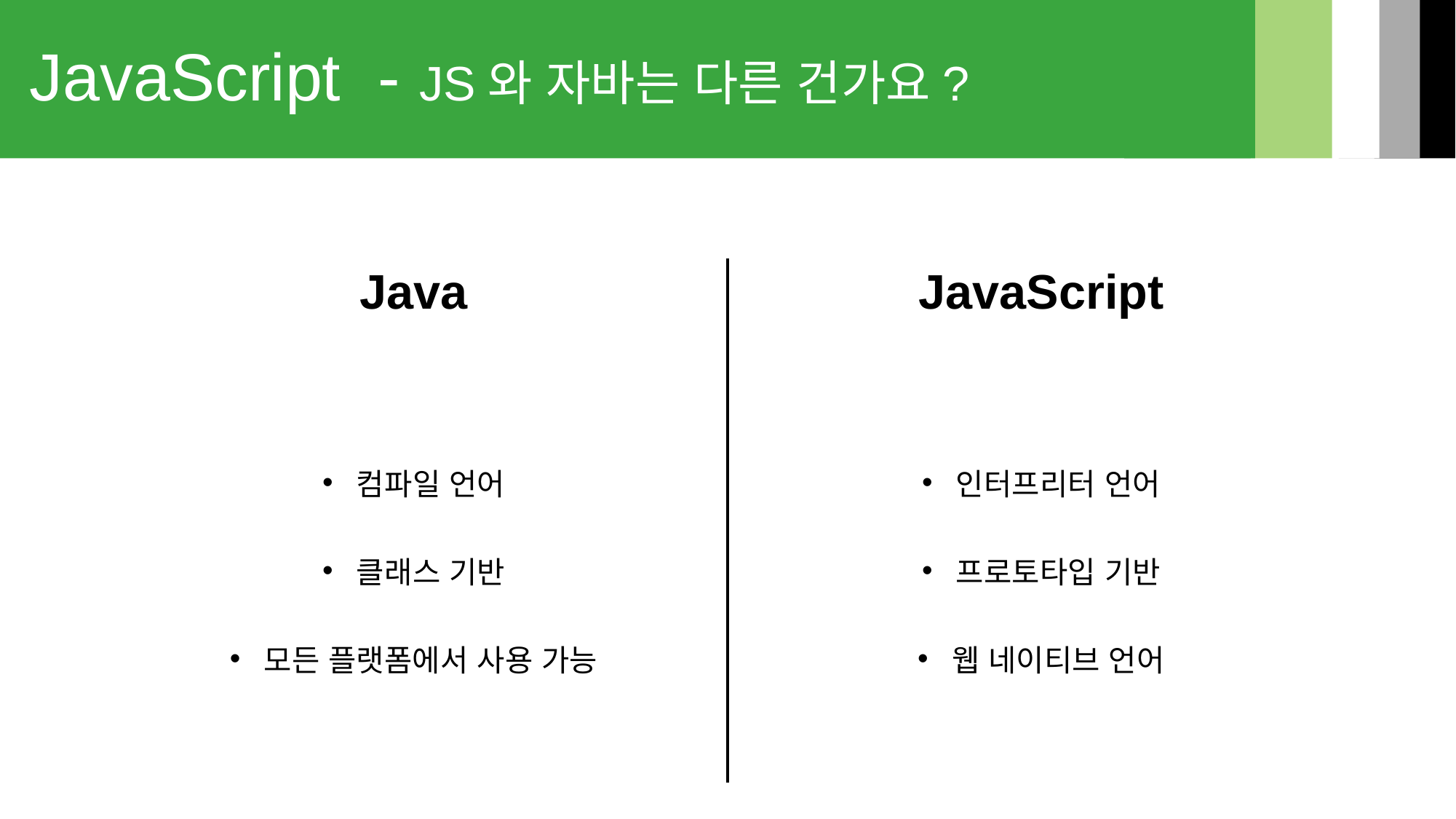

# JavaScript  - JS와 자바는 다른 건가요?
| Java | JavaScript |
| --- | --- |
| 컴파일 언어 클래스 기반 모든 플랫폼에서 사용 가능 | 인터프리터 언어 프로토타입 기반 웹 네이티브 언어 |